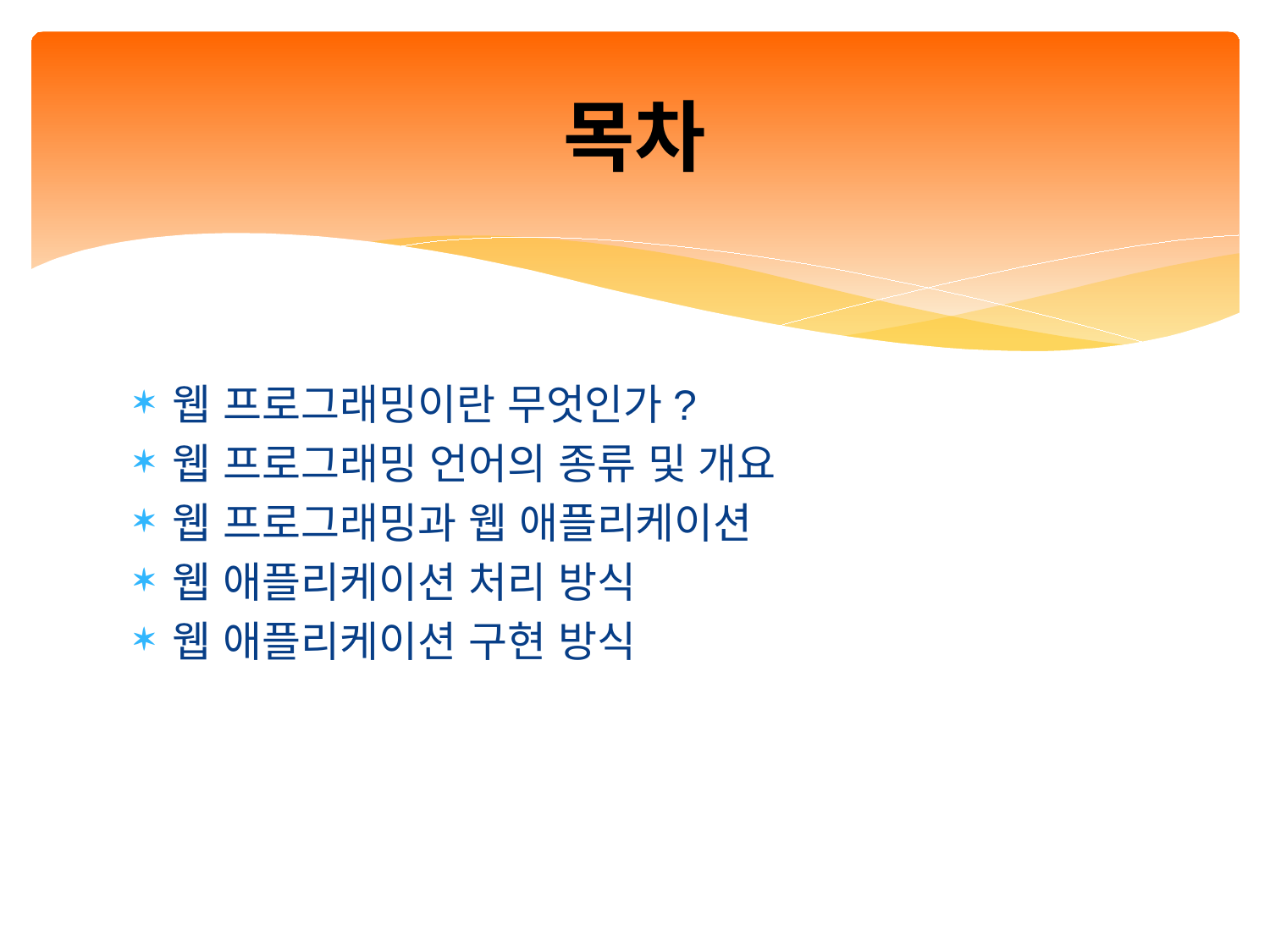

# 목차
웹 프로그래밍이란 무엇인가?
웹 프로그래밍 언어의 종류 및 개요
웹 프로그래밍과 웹 애플리케이션
웹 애플리케이션 처리 방식
웹 애플리케이션 구현 방식